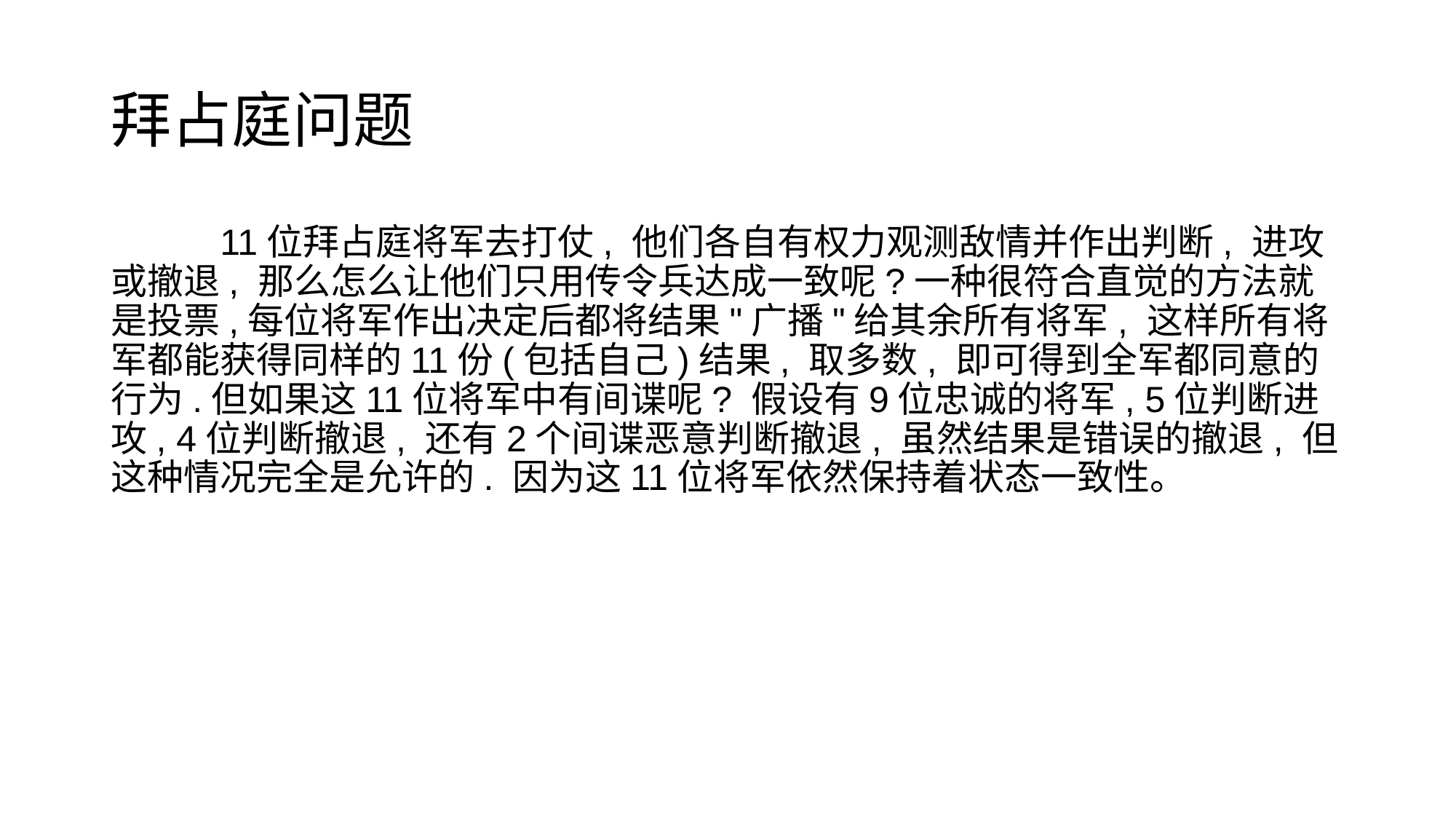

# 拜占庭问题
	11位拜占庭将军去打仗, 他们各自有权力观测敌情并作出判断, 进攻或撤退, 那么怎么让他们只用传令兵达成一致呢?一种很符合直觉的方法就是投票,每位将军作出决定后都将结果"广播"给其余所有将军, 这样所有将军都能获得同样的11份(包括自己)结果, 取多数, 即可得到全军都同意的行为.但如果这11位将军中有间谍呢? 假设有9位忠诚的将军, 5位判断进攻, 4位判断撤退, 还有2个间谍恶意判断撤退, 虽然结果是错误的撤退, 但这种情况完全是允许的. 因为这11位将军依然保持着状态一致性。